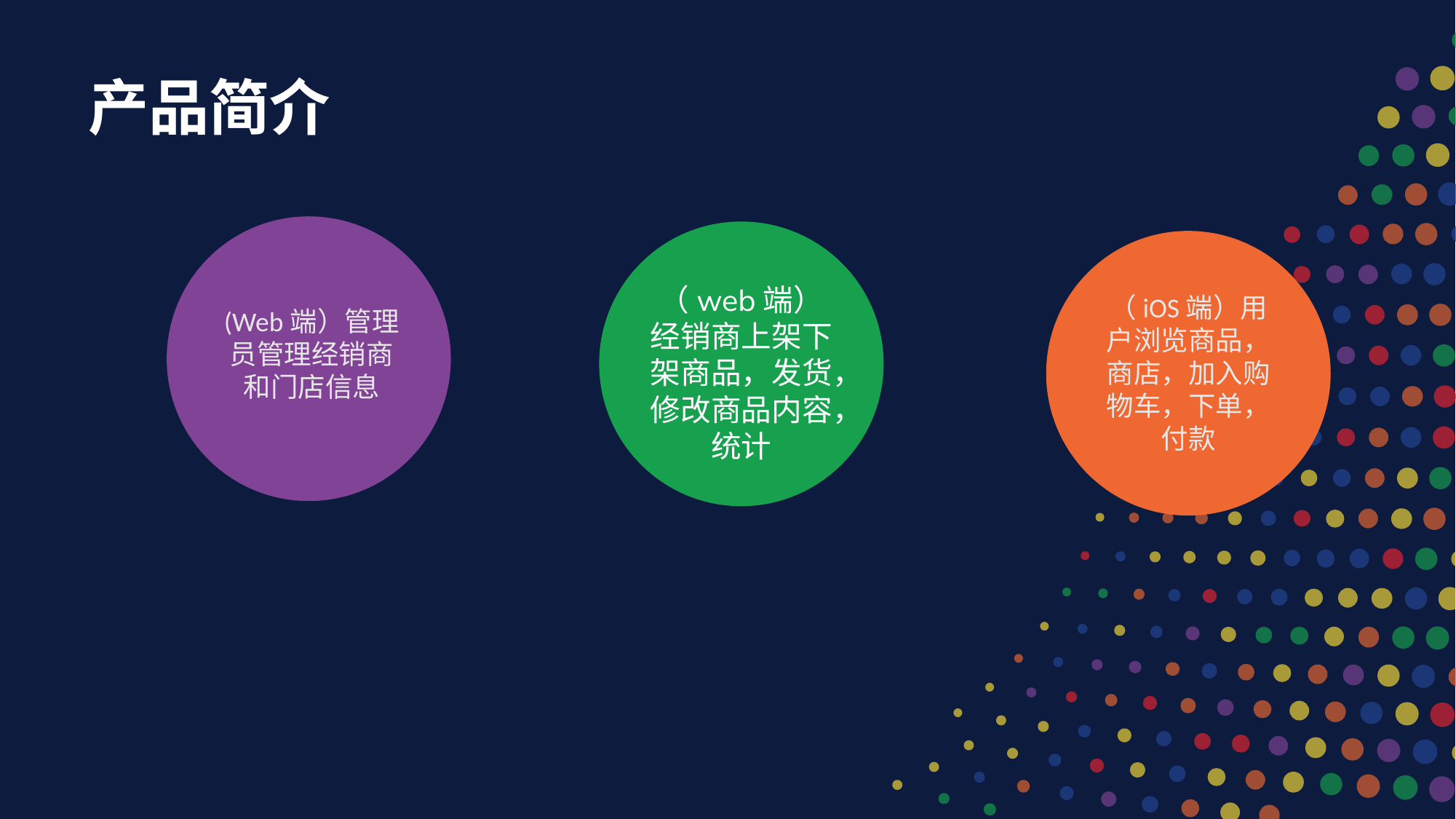

产品简介

（web端）经销商上架下架商品，发货，修改商品内容，统计
（iOS端）用户浏览商品，商店，加入购物车，下单，付款
(Web端）管理员管理经销商和门店信息